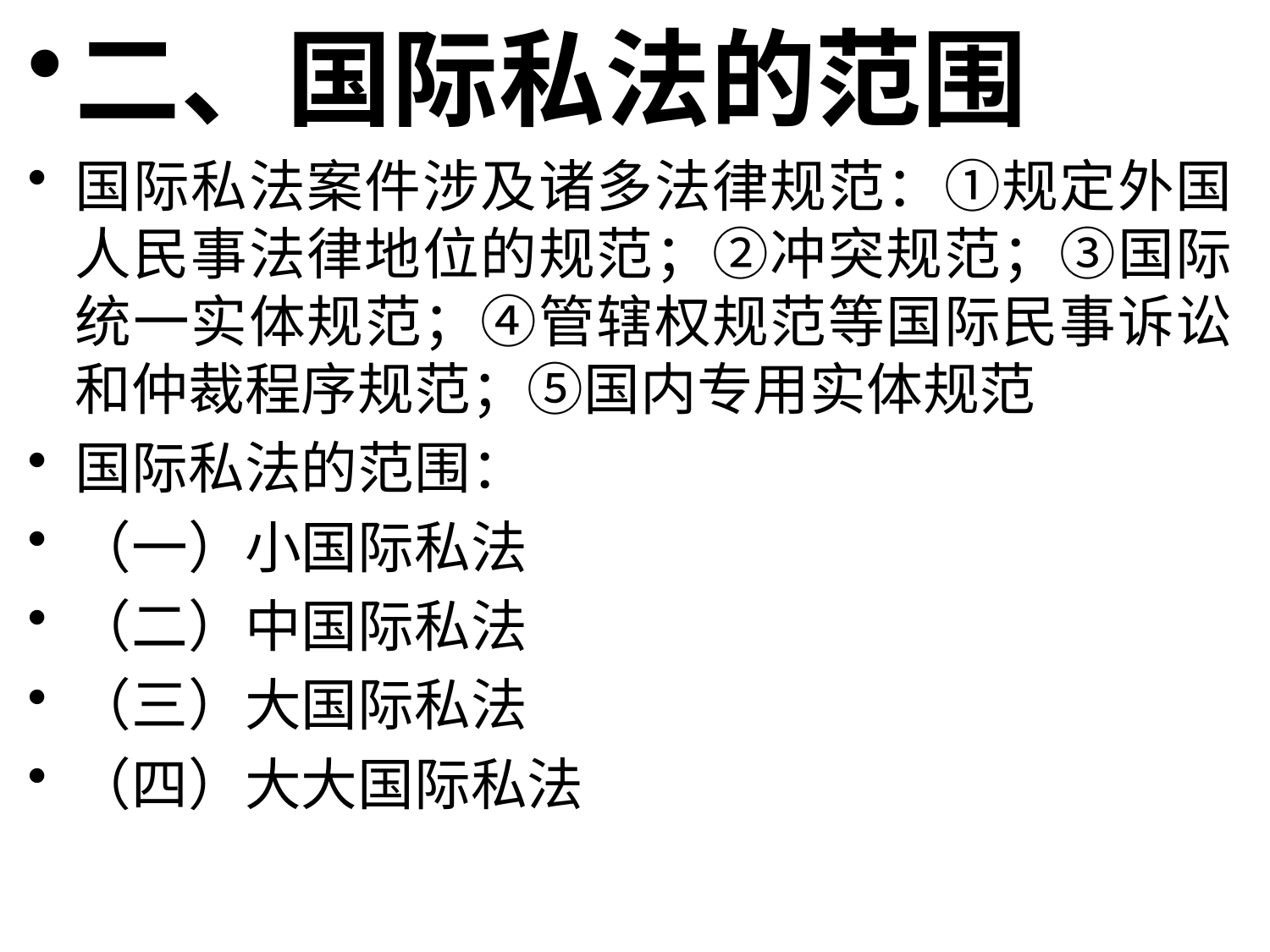

二、国际私法的范围
国际私法案件涉及诸多法律规范：①规定外国人民事法律地位的规范；②冲突规范；③国际统一实体规范；④管辖权规范等国际民事诉讼和仲裁程序规范；⑤国内专用实体规范
国际私法的范围：
（一）小国际私法
（二）中国际私法
（三）大国际私法
（四）大大国际私法